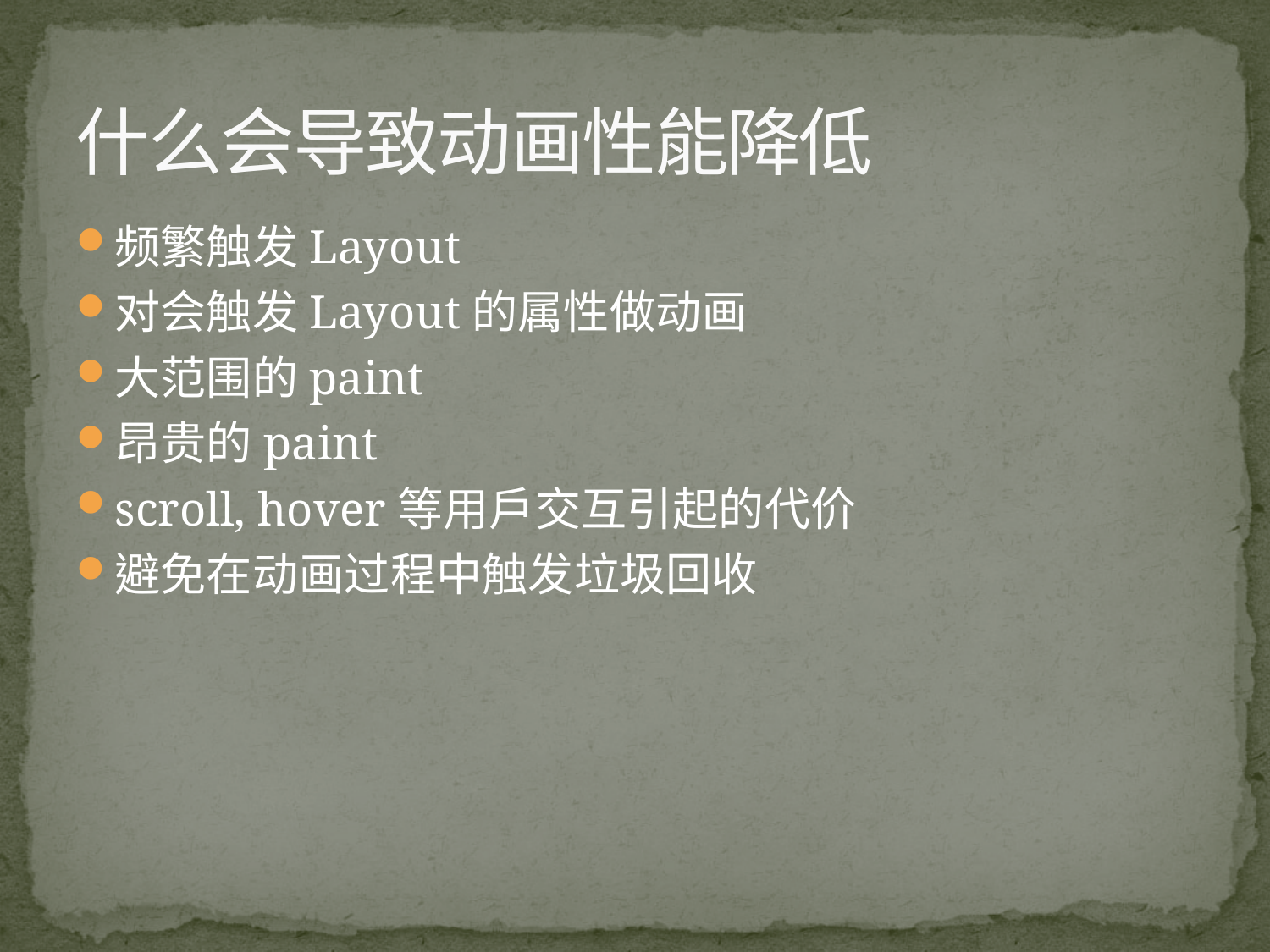

# 什么会导致动画性能降低
频繁触发Layout
对会触发Layout的属性做动画
大范围的paint
昂贵的paint
scroll, hover等用户交互引起的代价
避免在动画过程中触发垃圾回收